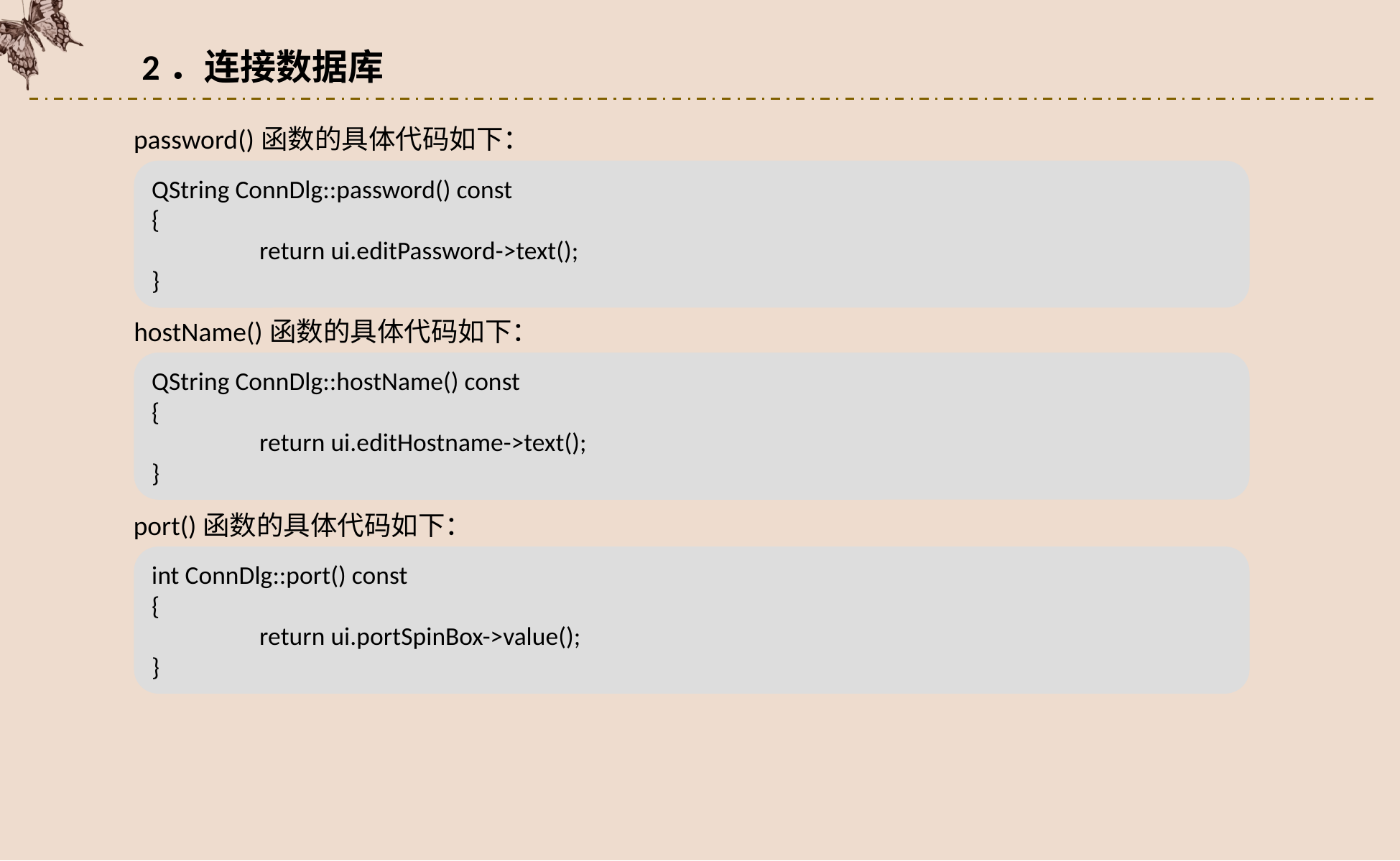

2．连接数据库
password()函数的具体代码如下：
QString ConnDlg::password() const
{
	return ui.editPassword->text();
}
hostName()函数的具体代码如下：
QString ConnDlg::hostName() const
{
	return ui.editHostname->text();
}
port()函数的具体代码如下：
int ConnDlg::port() const
{
	return ui.portSpinBox->value();
}